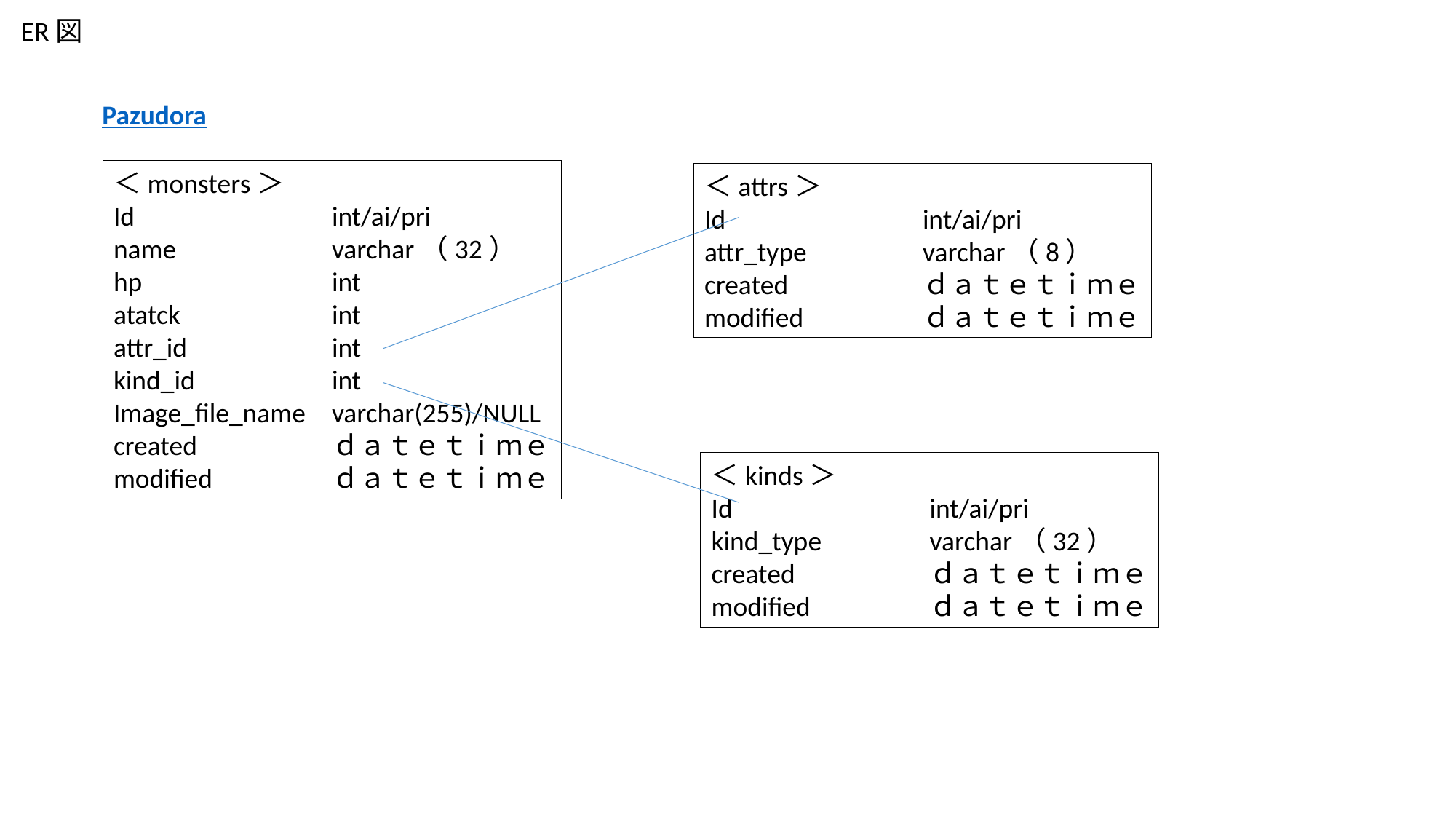

ER図
Pazudora
＜monsters＞
Id		int/ai/pri
name		varchar（32）
hp		int
atatck		int
attr_id		int
kind_id		int
Image_file_name	varchar(255)/NULL
created		ｄａｔｅｔｉｍｅ
modified		ｄａｔｅｔｉｍｅ
＜attrs＞
Id		int/ai/pri
attr_type		varchar（8）
created		ｄａｔｅｔｉｍｅ
modified		ｄａｔｅｔｉｍｅ
＜kinds＞
Id		int/ai/pri
kind_type	varchar（32）
created		ｄａｔｅｔｉｍｅ
modified		ｄａｔｅｔｉｍｅ